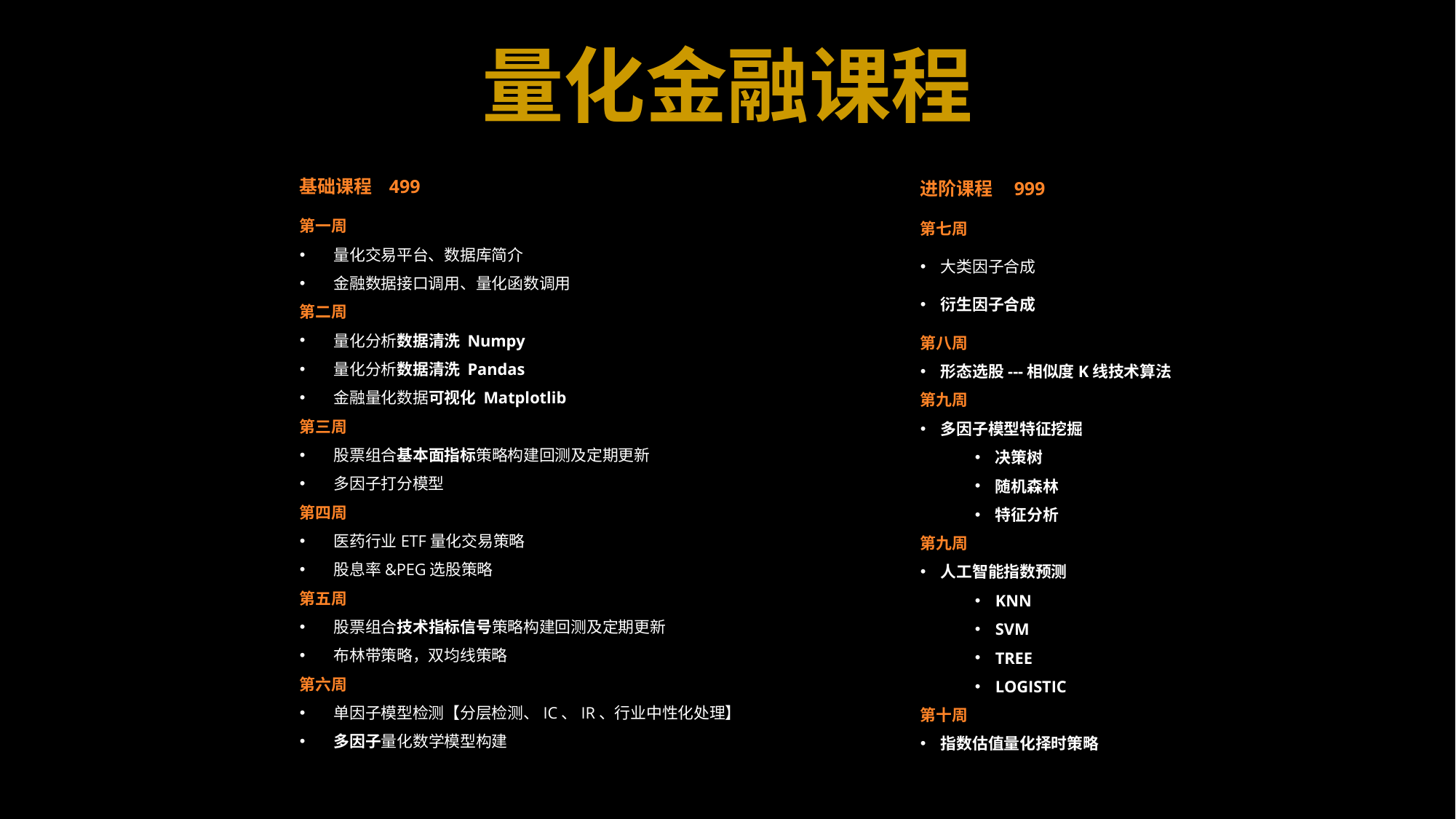

量化金融课程
基础课程   499
第一周
量化交易平台、数据库简介
金融数据接口调用、量化函数调用
第二周
量化分析数据清洗 Numpy
量化分析数据清洗 Pandas
金融量化数据可视化 Matplotlib
第三周
股票组合基本面指标策略构建回测及定期更新
多因子打分模型
第四周
医药行业ETF量化交易策略
股息率&PEG选股策略
第五周
股票组合技术指标信号策略构建回测及定期更新
布林带策略，双均线策略
第六周
单因子模型检测【分层检测、IC、IR、行业中性化处理】
多因子量化数学模型构建
进阶课程    999
第七周
大类因子合成
衍生因子合成
第八周
形态选股---相似度K线技术算法
第九周
多因子模型特征挖掘
决策树
随机森林
特征分析
第九周
人工智能指数预测
KNN
SVM
TREE
LOGISTIC
第十周
指数估值量化择时策略